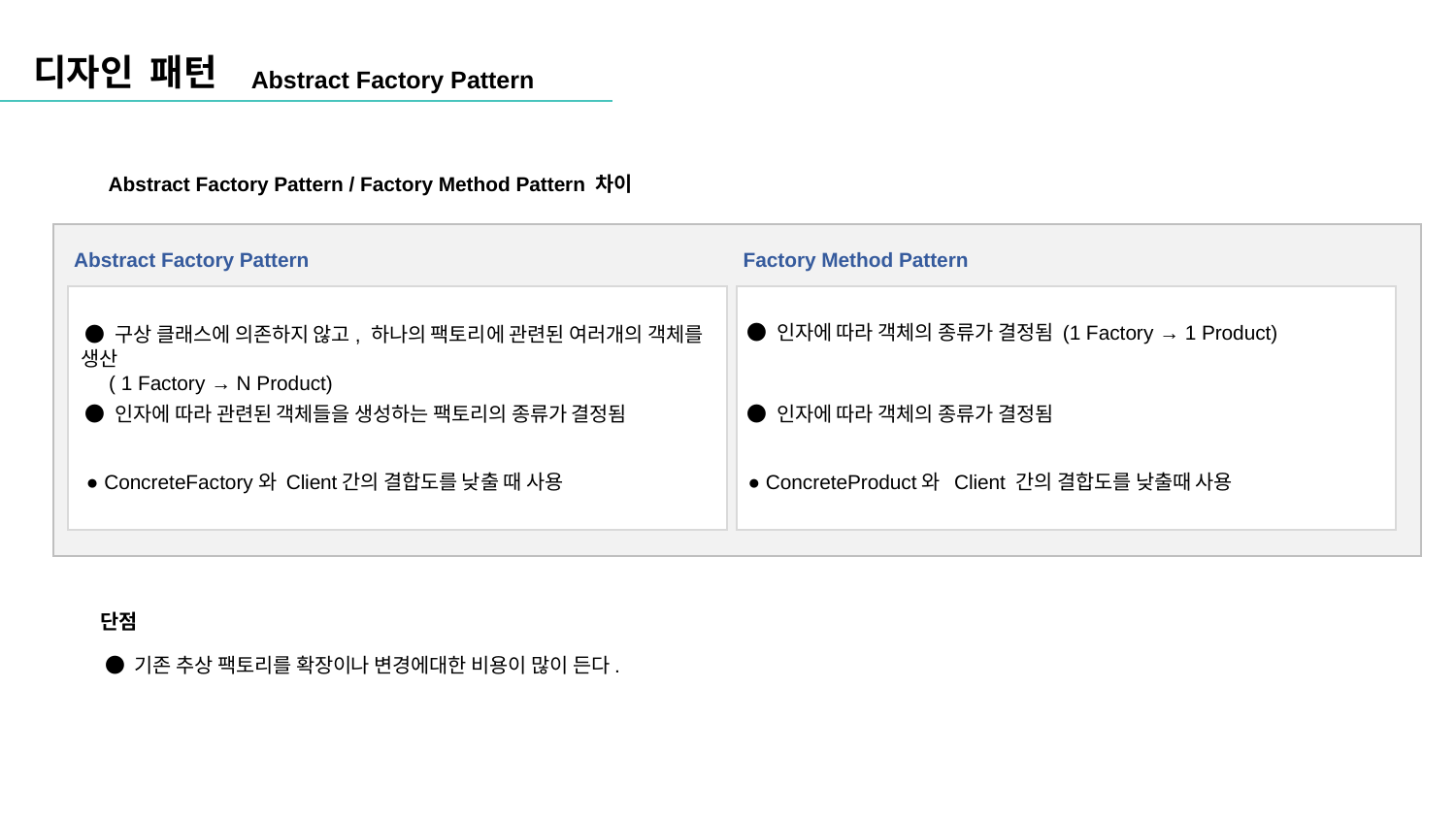

디자인  패턴
Abstract Factory Pattern

Abstract Factory Pattern / Factory Method Pattern 차이

Abstract Factory Pattern
Factory Method Pattern

 ● 인자에 따라 객체의 종류가 결정됨 (1 Factory → 1 Product)
 ● 구상 클래스에 의존하지 않고, 하나의 팩토리에 관련된 여러개의 객체를 생산
     ( 1 Factory → N Product)
 ● 인자에 따라 관련된 객체들을 생성하는 팩토리의 종류가 결정됨
 ● 인자에 따라 객체의 종류가 결정됨
 ● ConcreteFactory와 Client간의 결합도를 낮출 때 사용
 ● ConcreteProduct와  Client 간의 결합도를 낮출때 사용
단점
 ● 기존 추상 팩토리를 확장이나 변경에대한 비용이 많이 든다.